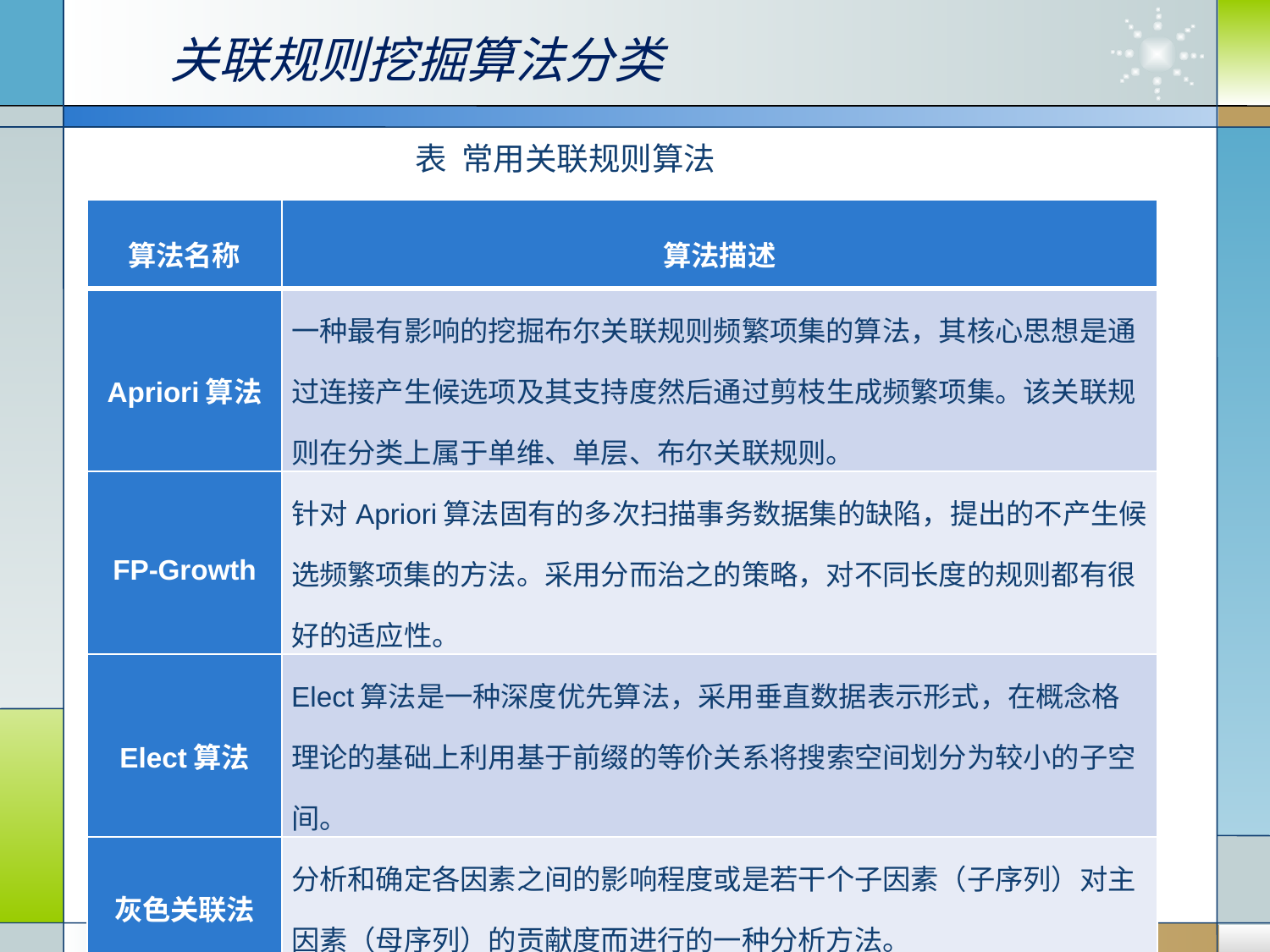

关联规则挖掘算法分类
表  常用关联规则算法
| 算法名称 | 算法描述 |
| --- | --- |
| Apriori算法 | 一种最有影响的挖掘布尔关联规则频繁项集的算法，其核心思想是通过连接产生候选项及其支持度然后通过剪枝生成频繁项集。该关联规则在分类上属于单维、单层、布尔关联规则。 |
| FP-Growth | 针对Apriori算法固有的多次扫描事务数据集的缺陷，提出的不产生候选频繁项集的方法。采用分而治之的策略，对不同长度的规则都有很好的适应性。 |
| Elect算法 | Elect算法是一种深度优先算法，采用垂直数据表示形式，在概念格理论的基础上利用基于前缀的等价关系将搜索空间划分为较小的子空间。 |
| 灰色关联法 | 分析和确定各因素之间的影响程度或是若干个子因素（子序列）对主因素（母序列）的贡献度而进行的一种分析方法。 |